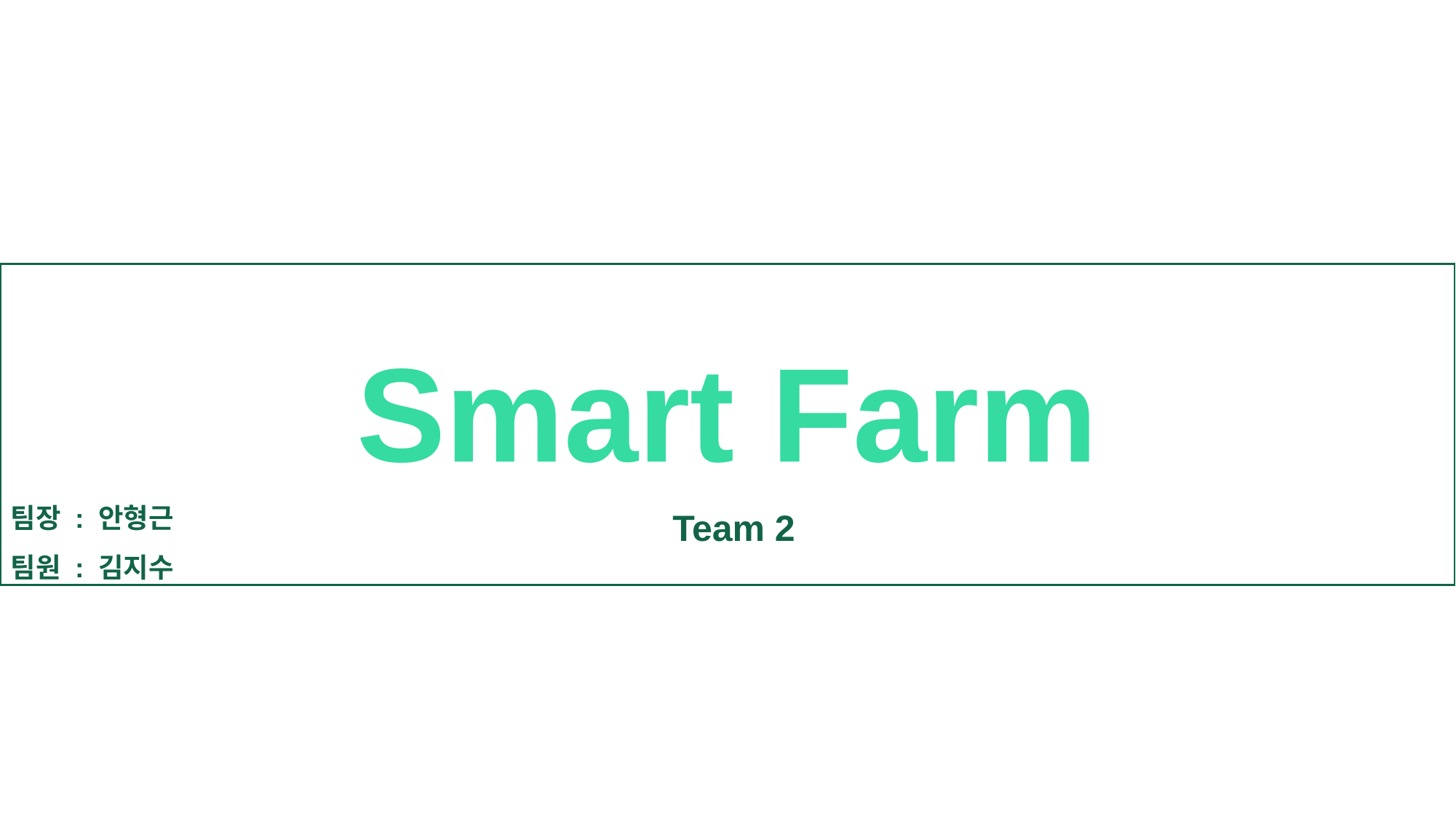

Smart Farm
Smart Farm
Team 2
팀장 : 안형근
팀원 : 김지수